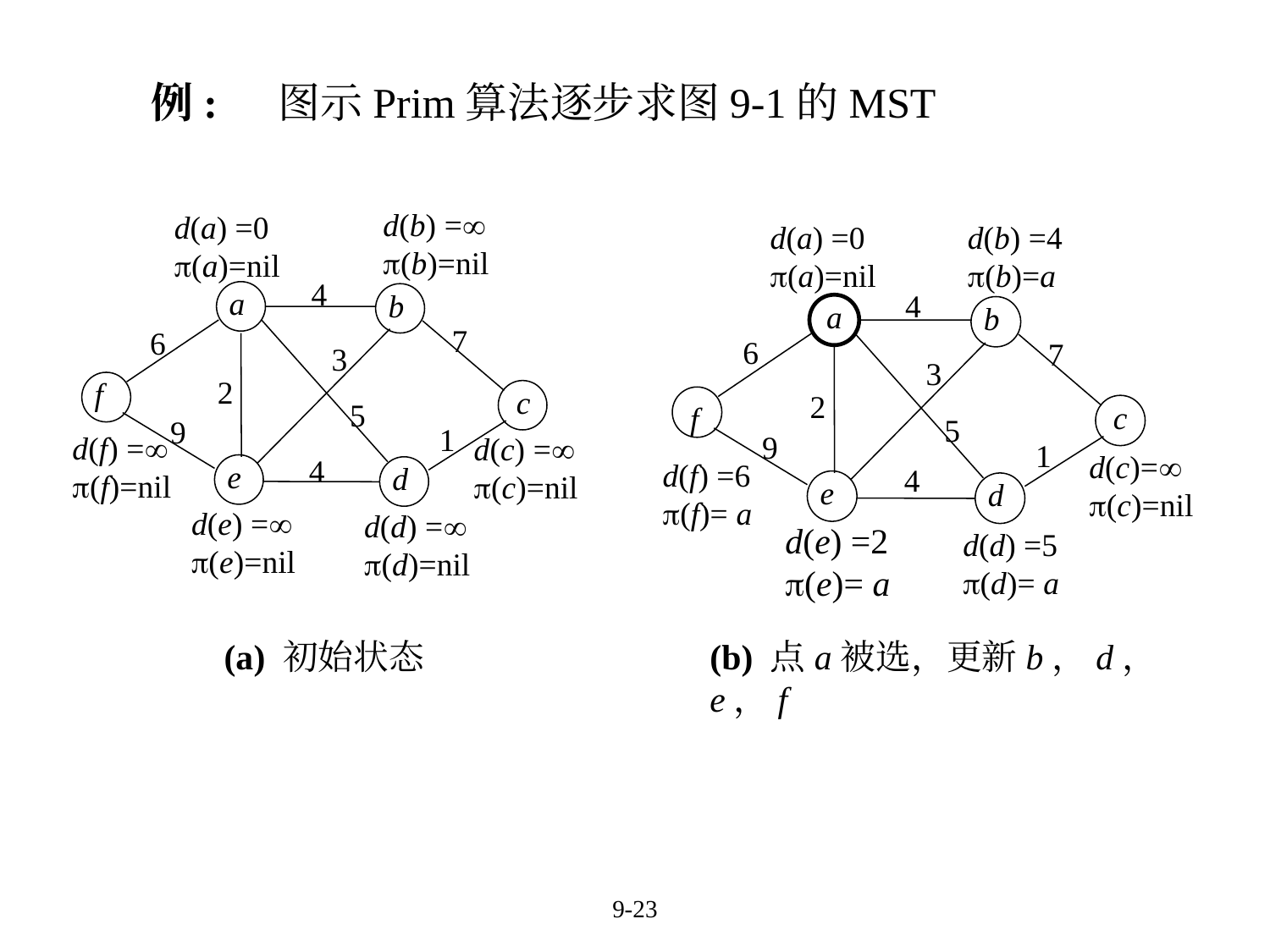

例: 	图示Prim算法逐步求图9-1的MST
d(b) =∞
π(b)=nil

d(a) =0
π(a)=nil

4
a

b

7
6

3
2
f

c

5
9

1

d(f) =∞
π(f)=nil

d(c) =∞
π(c)=nil

4
e

d

d(e) =∞
π(e)=nil

d(d) =∞
π(d)=nil

(a) 初始状态
d(a) =0
π(a)=nil

d(b) =4
π(b)=a

4
a
b

6
7

3
2

f
c

5
9

1

d(c)=∞
π(c)=nil

d(f) =6
π(f)= a

4
e

d

d(e) =2
π(e)= a

d(d) =5
π(d)= a

(b) 点a被选，更新b，d，e，f
9-23